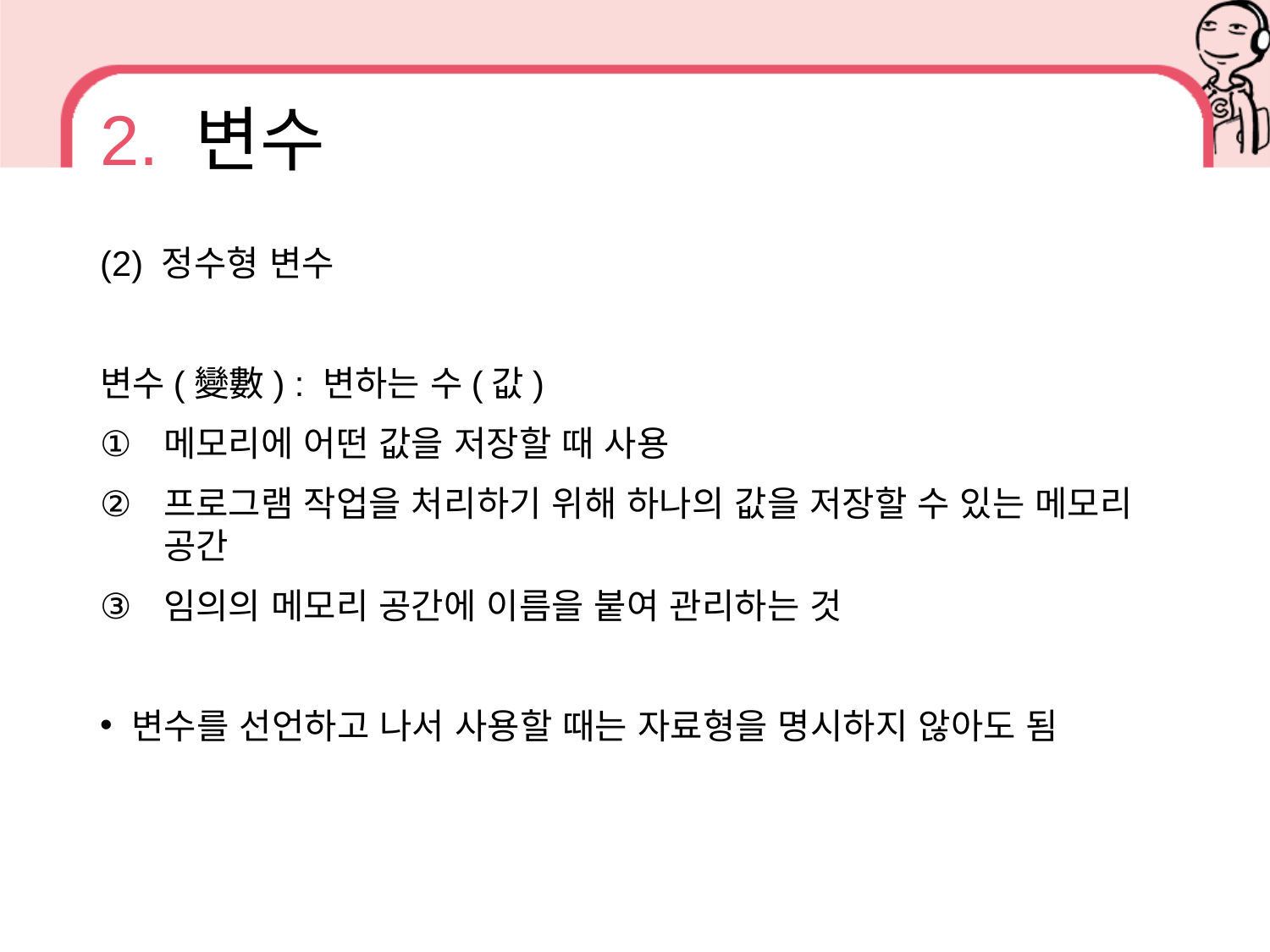

# 2. 변수
(2) 정수형 변수

변수(變數) : 변하는 수(값)
메모리에 어떤 값을 저장할 때 사용
프로그램 작업을 처리하기 위해 하나의 값을 저장할 수 있는 메모리 공간
임의의 메모리 공간에 이름을 붙여 관리하는 것

변수를 선언하고 나서 사용할 때는 자료형을 명시하지 않아도 됨